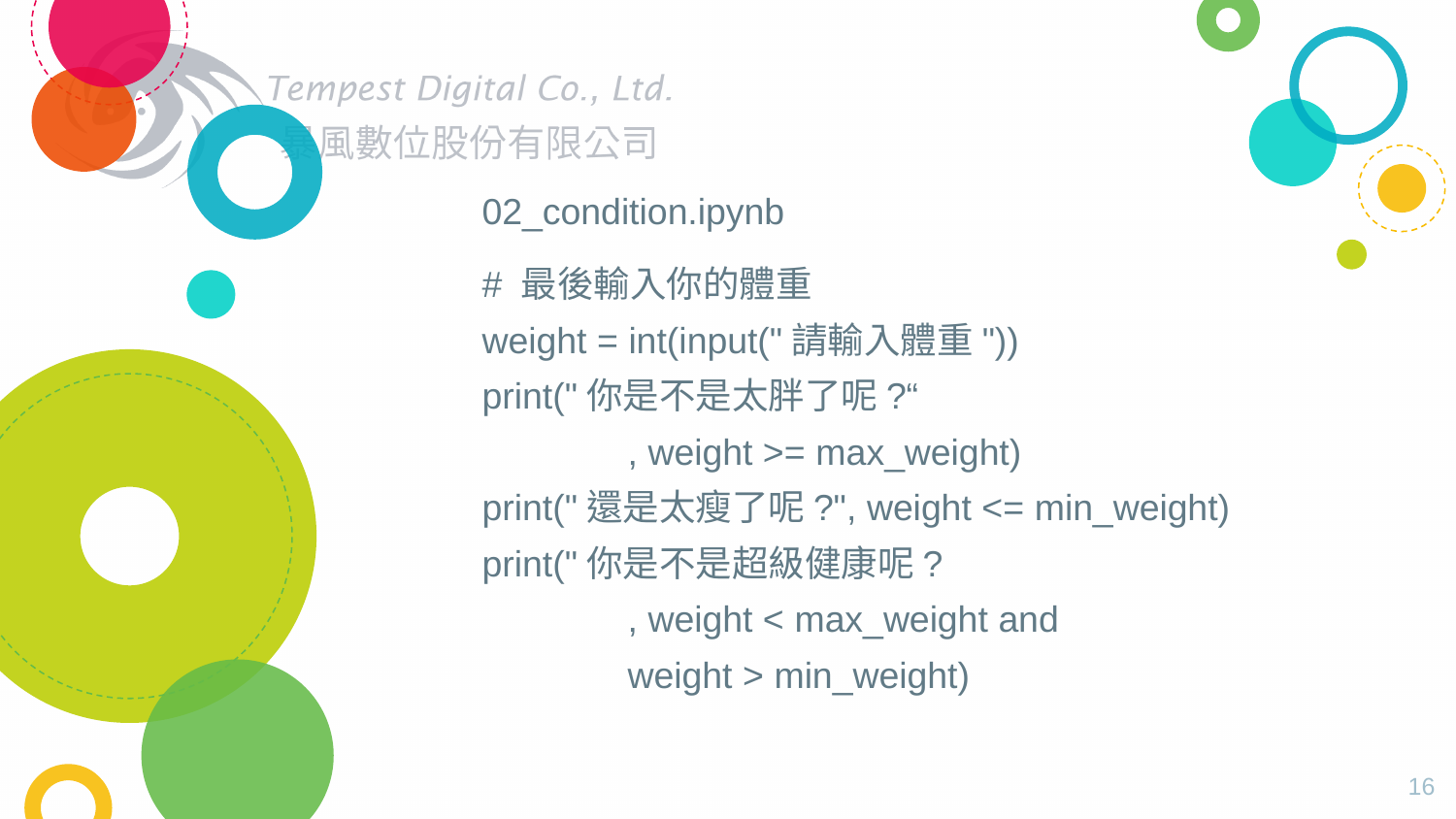

# 02_condition.ipynb
# 最後輸入你的體重
weight = int(input("請輸入體重"))
print("你是不是太胖了呢?“
	, weight >= max_weight)
print("還是太瘦了呢?", weight <= min_weight)
print("你是不是超級健康呢?
	, weight < max_weight and
	weight > min_weight)
16